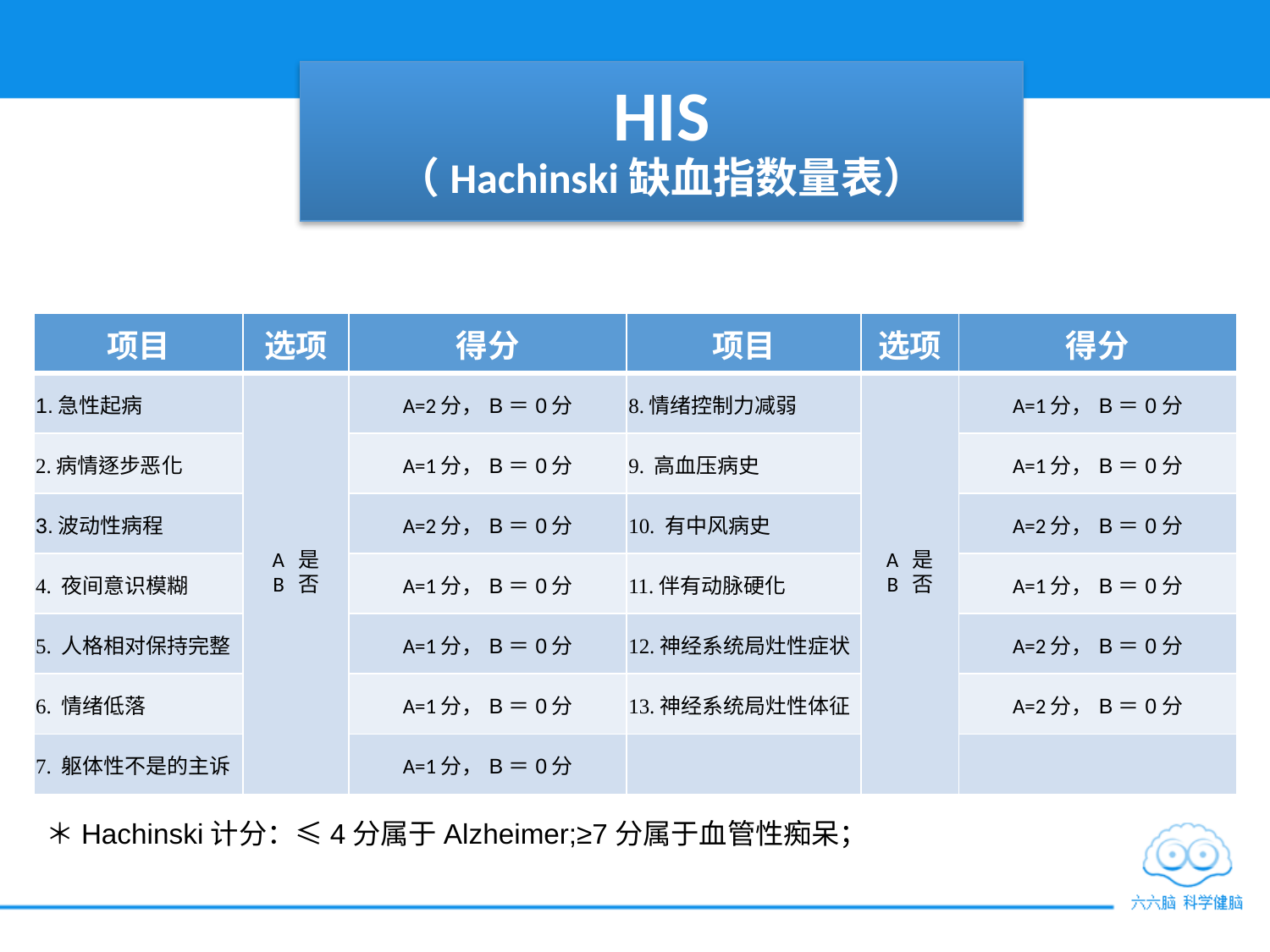

# HIS （Hachinski缺血指数量表）

＊Hachinski计分：≤4分属于Alzheimer;≥7分属于血管性痴呆；
| 项目 | 选项 | 得分 | 项目 | 选项 | 得分 |
| --- | --- | --- | --- | --- | --- |
| 1.急性起病 | A 是 B 否 | A=2分，B＝0分 | 8.情绪控制力减弱 | A 是 B 否 | A=1分，B＝0分 |
| 2.病情逐步恶化 |  | A=1分，B＝0分 | 9. 高血压病史 |  | A=1分，B＝0分 |
| 3.波动性病程 |  | A=2分，B＝0分 | 10. 有中风病史 |  | A=2分，B＝0分 |
| 4. 夜间意识模糊 |  | A=1分，B＝0分 | 11.伴有动脉硬化 |  | A=1分，B＝0分 |
| 5. 人格相对保持完整 |  | A=1分，B＝0分 | 12.神经系统局灶性症状 |  | A=2分，B＝0分 |
| 6. 情绪低落 |  | A=1分，B＝0分 | 13.神经系统局灶性体征 |  | A=2分，B＝0分 |
| 7. 躯体性不是的主诉 |  | A=1分，B＝0分 |  |  |  |